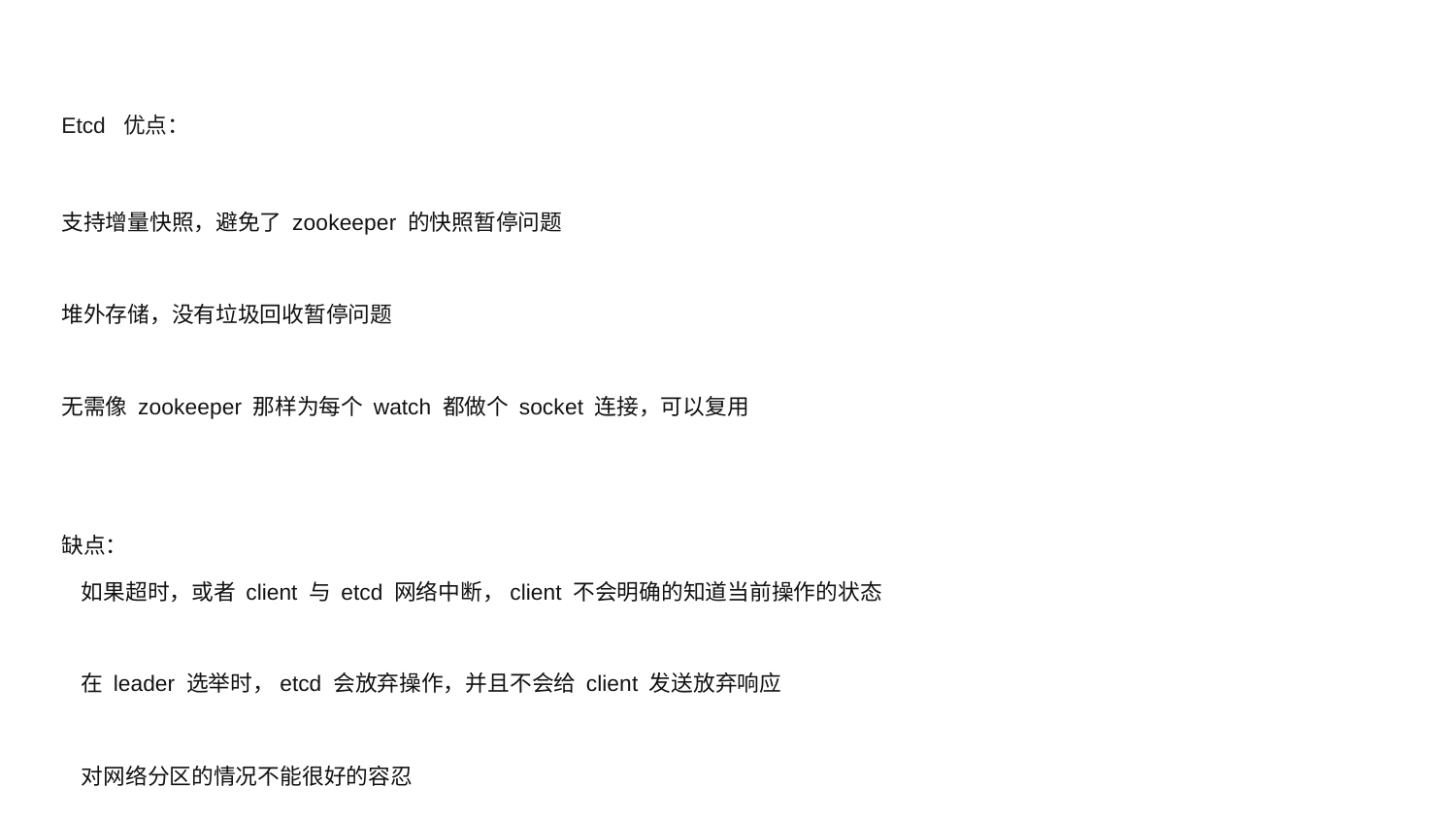

Etcd  优点：

支持增量快照，避免了 zookeeper 的快照暂停问题

堆外存储，没有垃圾回收暂停问题

无需像 zookeeper 那样为每个 watch 都做个 socket 连接，可以复用

缺点：
   如果超时，或者 client 与 etcd 网络中断，client 不会明确的知道当前操作的状态

   在 leader 选举时，etcd 会放弃操作，并且不会给 client 发送放弃响应

   对网络分区的情况不能很好的容忍